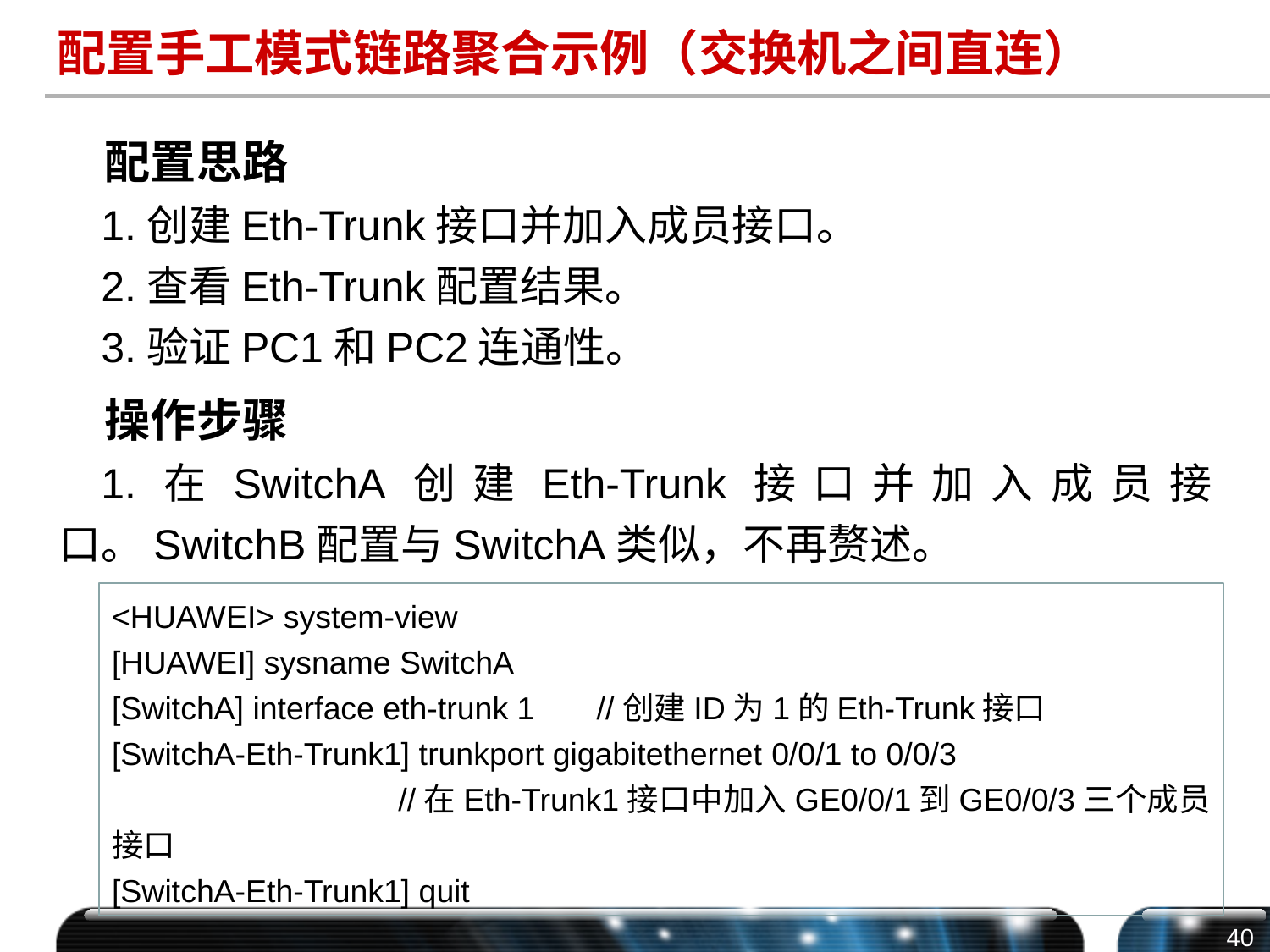

# 配置手工模式链路聚合示例（交换机之间直连）
配置思路
1.创建Eth-Trunk接口并加入成员接口。
2.查看Eth-Trunk配置结果。
3.验证PC1和PC2连通性。
操作步骤
1.在SwitchA创建Eth-Trunk接口并加入成员接口。SwitchB配置与SwitchA类似，不再赘述。
<HUAWEI> system-view
[HUAWEI] sysname SwitchA
[SwitchA] interface eth-trunk 1       //创建ID为1的Eth-Trunk接口
[SwitchA-Eth-Trunk1] trunkport gigabitethernet 0/0/1 to 0/0/3
                               //在Eth-Trunk1接口中加入GE0/0/1到GE0/0/3三个成员接口
[SwitchA-Eth-Trunk1] quit